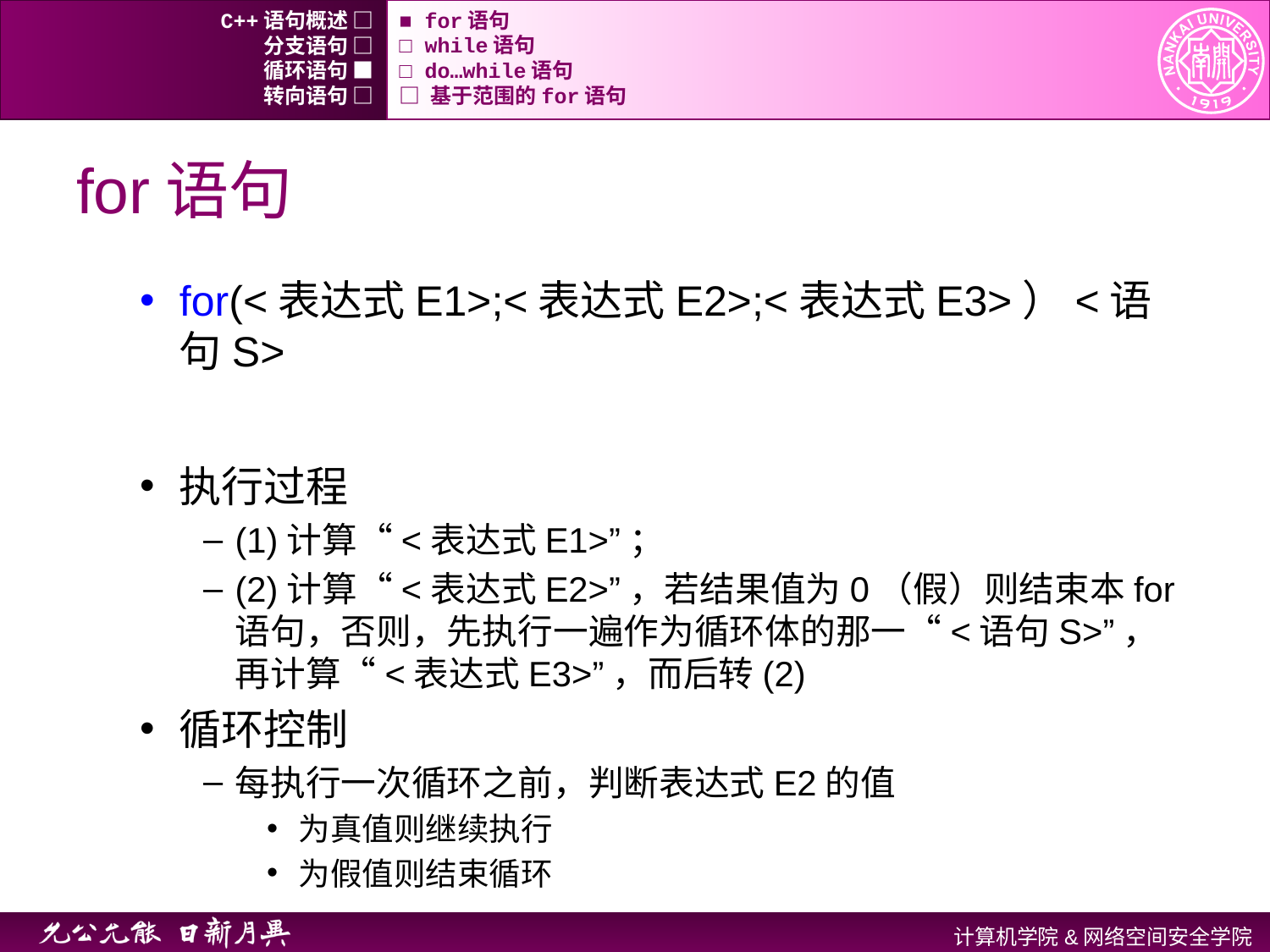

C++语句概述 □
■ for语句
分支语句 □
□ while语句
循环语句 ■
□ do…while语句
转向语句 □
□ 基于范围的for语句
# for语句
for(<表达式E1>;<表达式E2>;<表达式E3>）<语句S>

执行过程
(1)计算“<表达式E1>”；
(2)计算“<表达式E2>”，若结果值为0（假）则结束本for语句，否则，先执行一遍作为循环体的那一“<语句S>”，再计算“<表达式E3>”，而后转(2)
循环控制
每执行一次循环之前，判断表达式E2的值
为真值则继续执行
为假值则结束循环